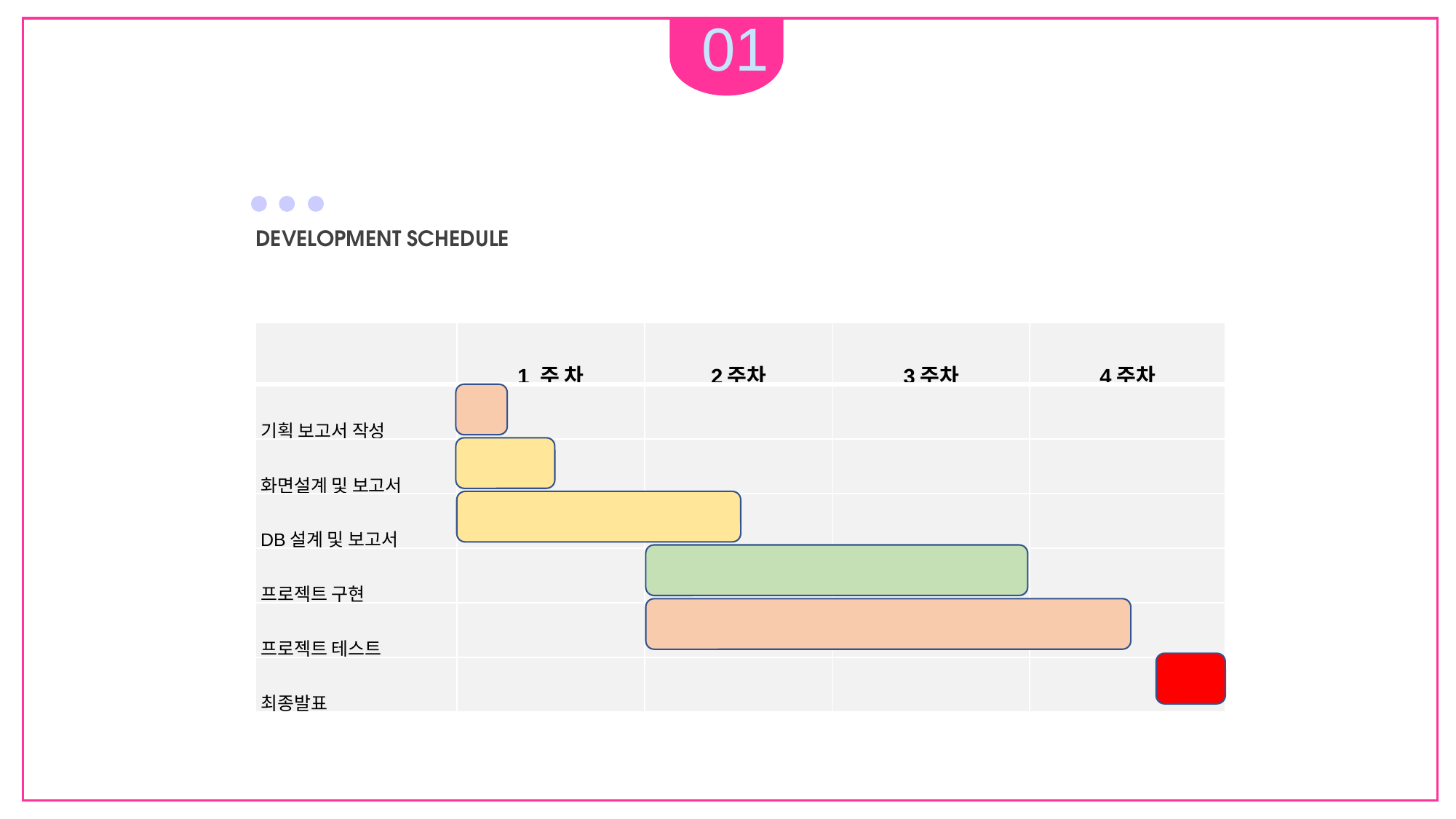

01

DEVELOPMENT SCHEDULE
|  | 1 주 차 | 2주차 | 3주차 | 4주차 |
| --- | --- | --- | --- | --- |
| 기획 보고서 작성 |  |  |  |  |
| 화면설계 및 보고서 |  |  |  |  |
| DB설계 및 보고서 |  |  |  |  |
| 프로젝트 구현 |  |  |  |  |
| 프로젝트 테스트 |  |  |  |  |
| 최종발표 |  |  |  |  |